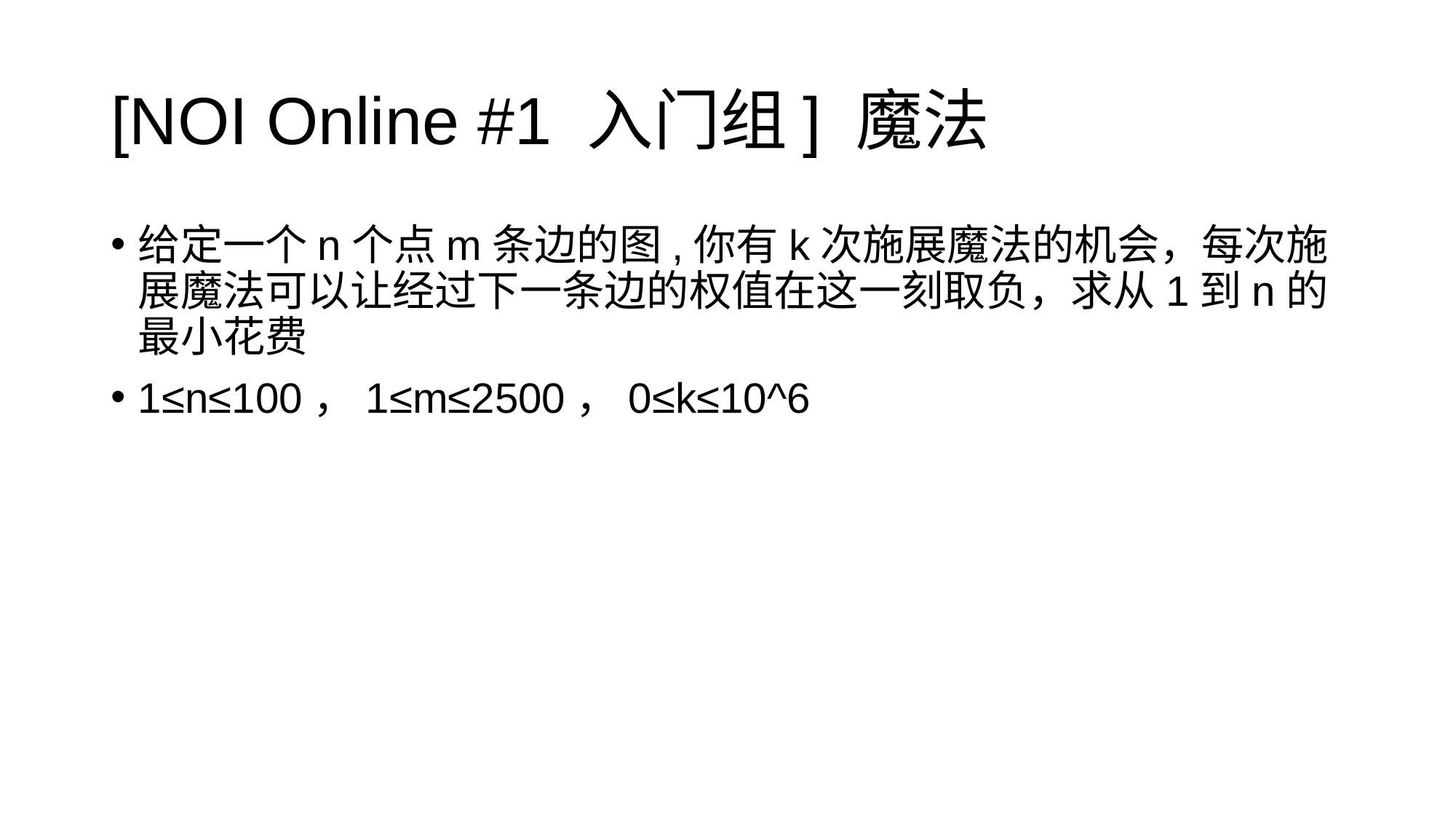

# [NOI Online #1 入门组] 魔法
给定一个n个点m条边的图,你有k次施展魔法的机会，每次施展魔法可以让经过下一条边的权值在这一刻取负，求从1到n的最小花费
1≤n≤100，1≤m≤2500，0≤k≤10^6